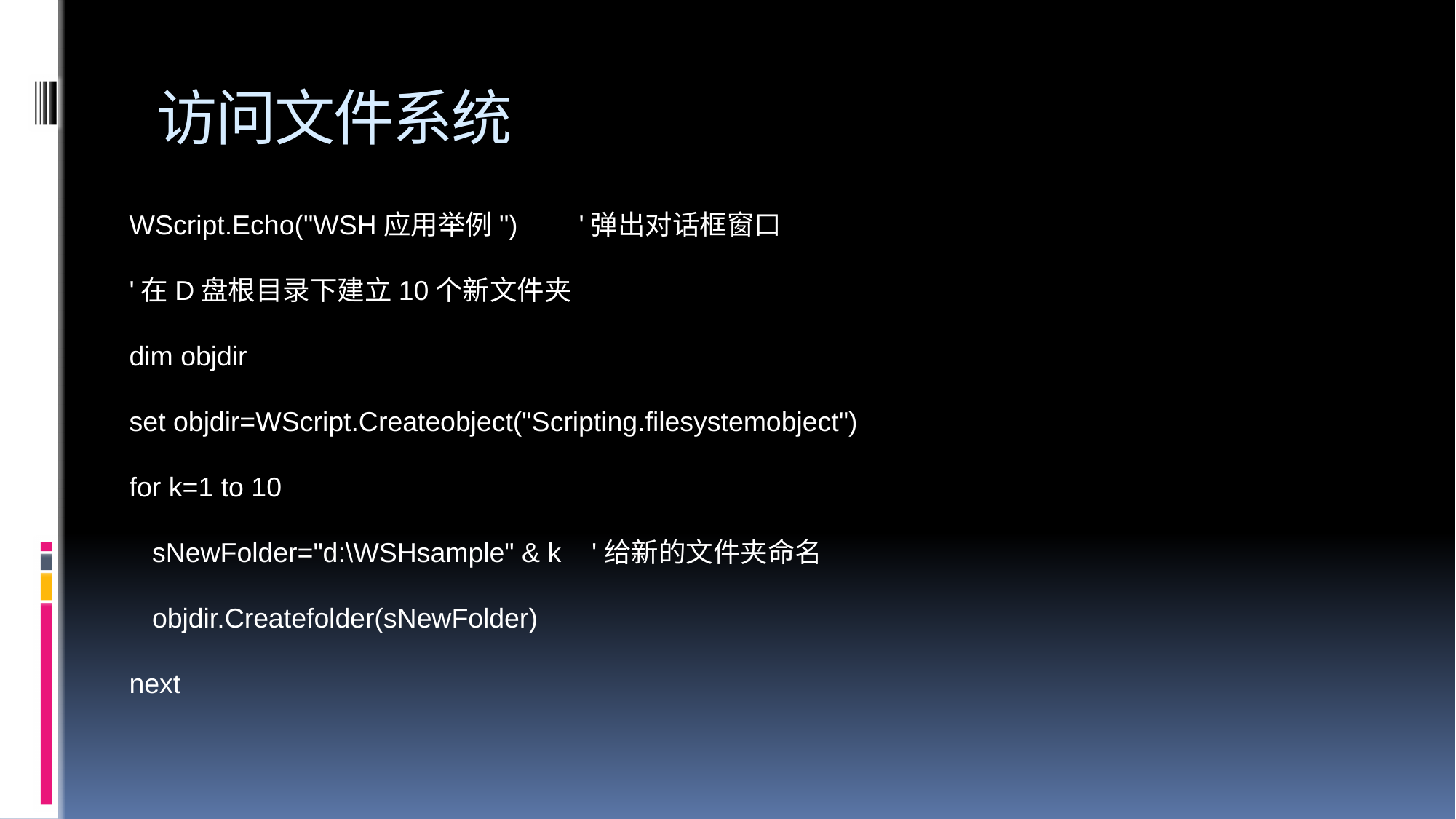

# 访问文件系统
WScript.Echo("WSH应用举例")        '弹出对话框窗口

'在D盘根目录下建立10个新文件夹

dim objdir

set objdir=WScript.Createobject("Scripting.filesystemobject")

for k=1 to 10

   sNewFolder="d:\WSHsample" & k    '给新的文件夹命名

   objdir.Createfolder(sNewFolder)

next